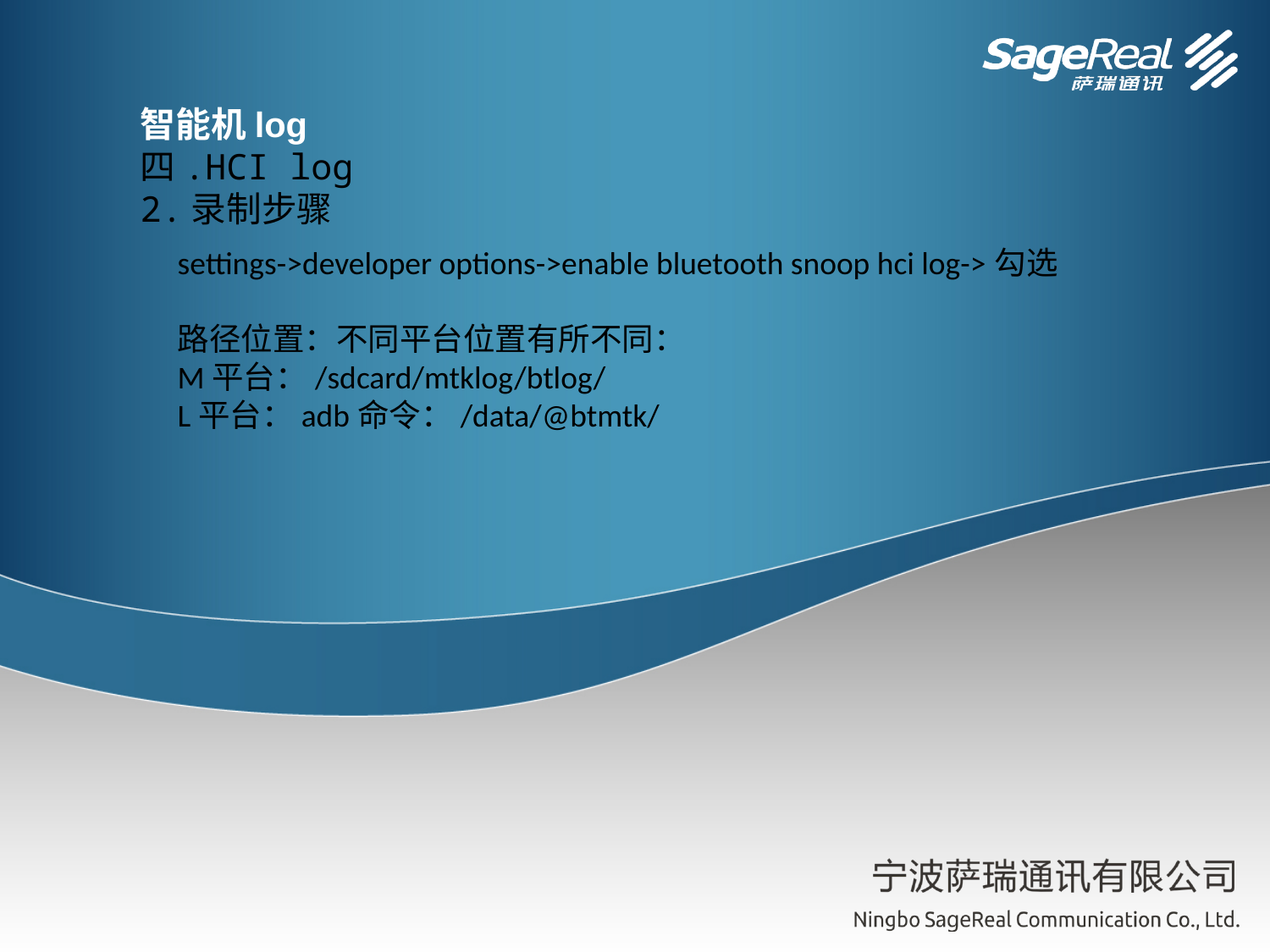

智能机log
四.HCI log
2.录制步骤
settings->developer options->enable bluetooth snoop hci log->勾选

路径位置：不同平台位置有所不同：
M平台：/sdcard/mtklog/btlog/
L平台：adb命令：/data/@btmtk/